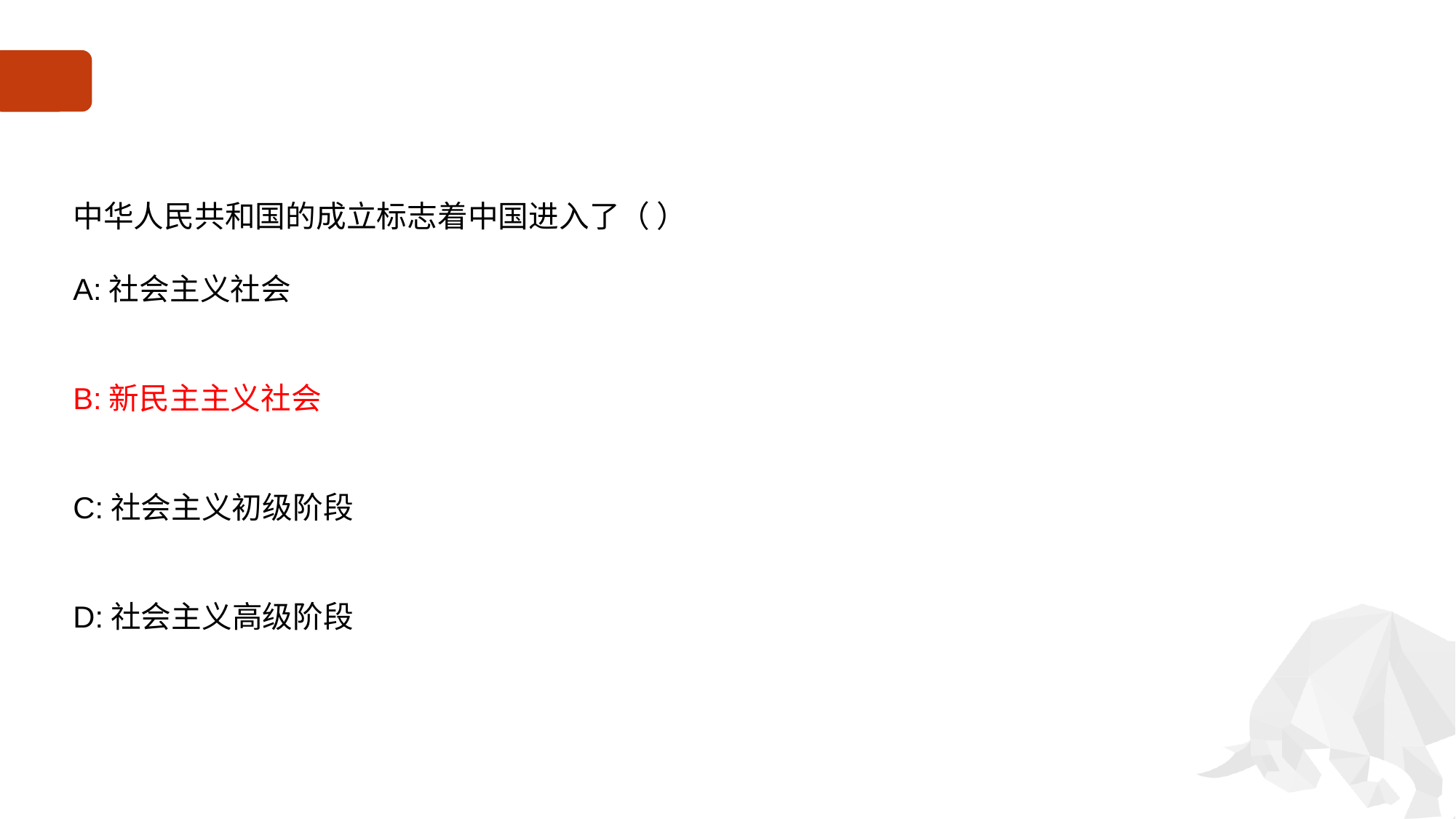

#
中华人民共和国的成立标志着中国进入了（ ）

A:社会主义社会

B:新民主主义社会

C:社会主义初级阶段

D:社会主义高级阶段